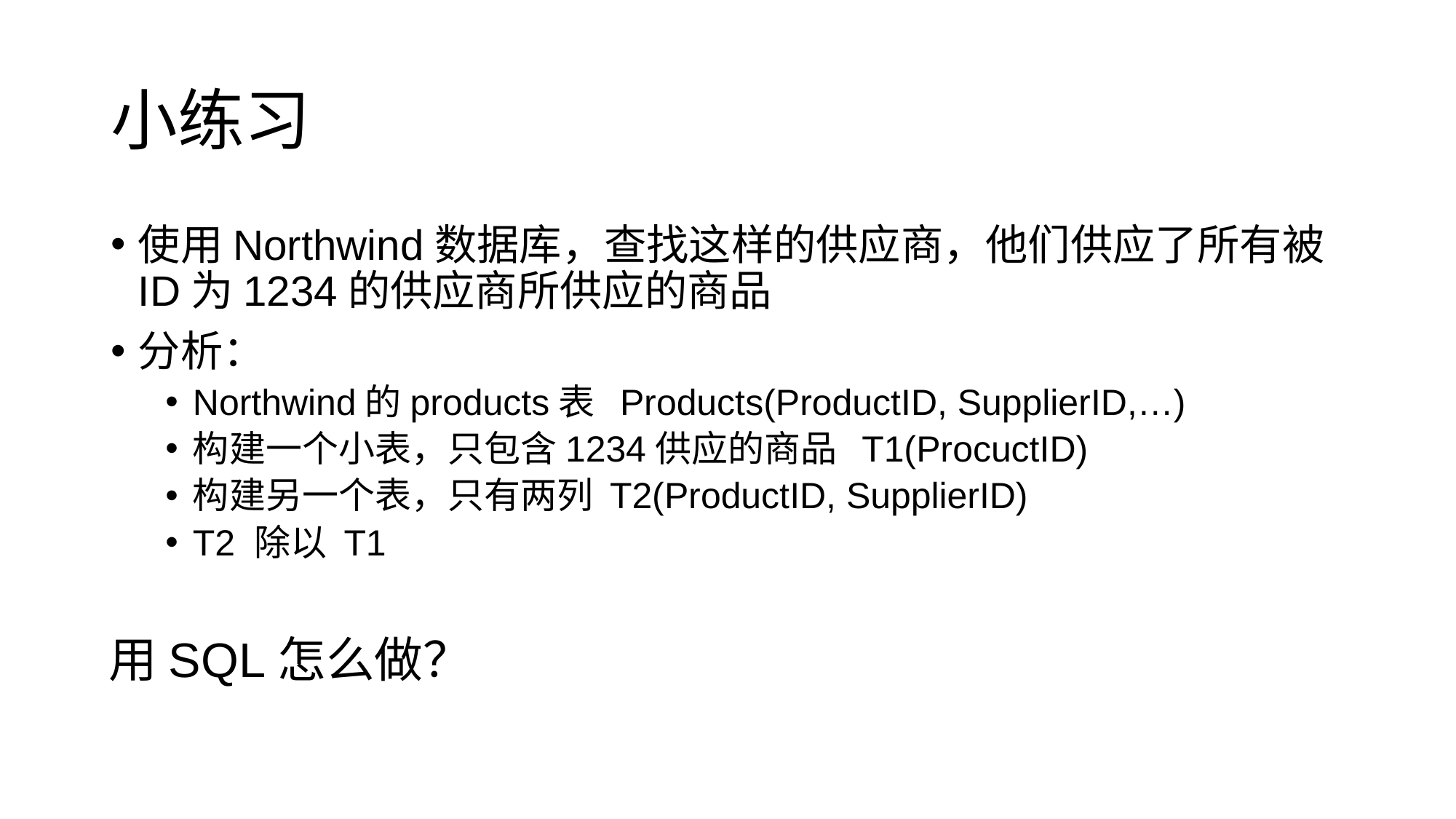

# 小练习
使用Northwind数据库，查找这样的供应商，他们供应了所有被ID为1234的供应商所供应的商品
分析：
Northwind的products表  Products(ProductID, SupplierID,…)
构建一个小表，只包含1234供应的商品  T1(ProcuctID)
构建另一个表，只有两列 T2(ProductID, SupplierID)
T2 除以 T1

用SQL怎么做？